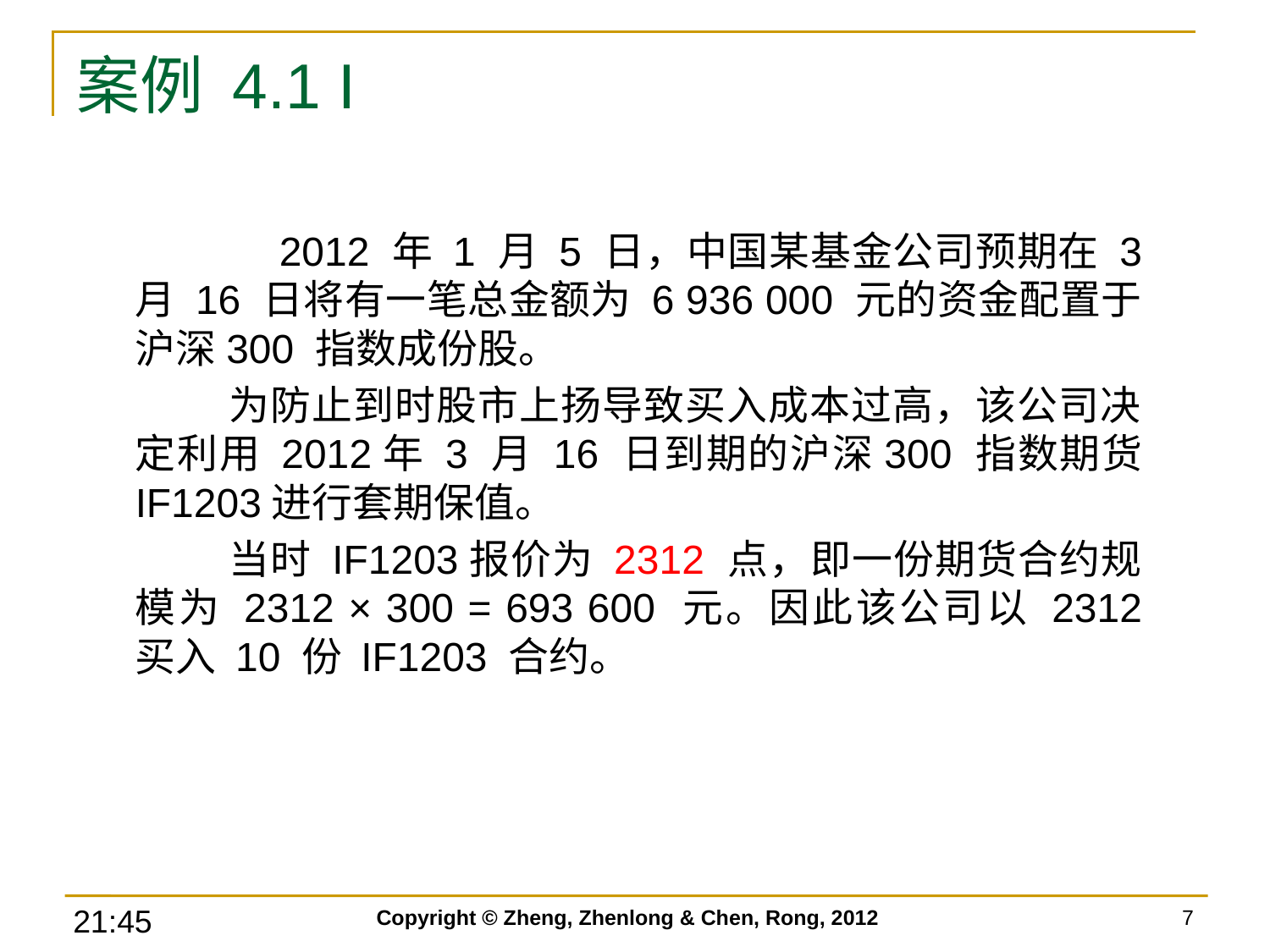

# 案例 4.1 I

                2012 年 1 月 5 日，中国某基金公司预期在 3 月 16 日将有一笔总金额为 6 936 000 元的资金配置于沪深300 指数成份股。
             为防止到时股市上扬导致买入成本过高，该公司决定利用 2012年 3 月 16 日到期的沪深300 指数期货 IF1203进行套期保值。
             当时 IF1203报价为 2312 点，即一份期货合约规模为 2312 × 300 = 693 600 元。因此该公司以 2312 买入 10 份 IF1203 合约。
Copyright © Zheng, Zhenlong & Chen, Rong, 2012
7